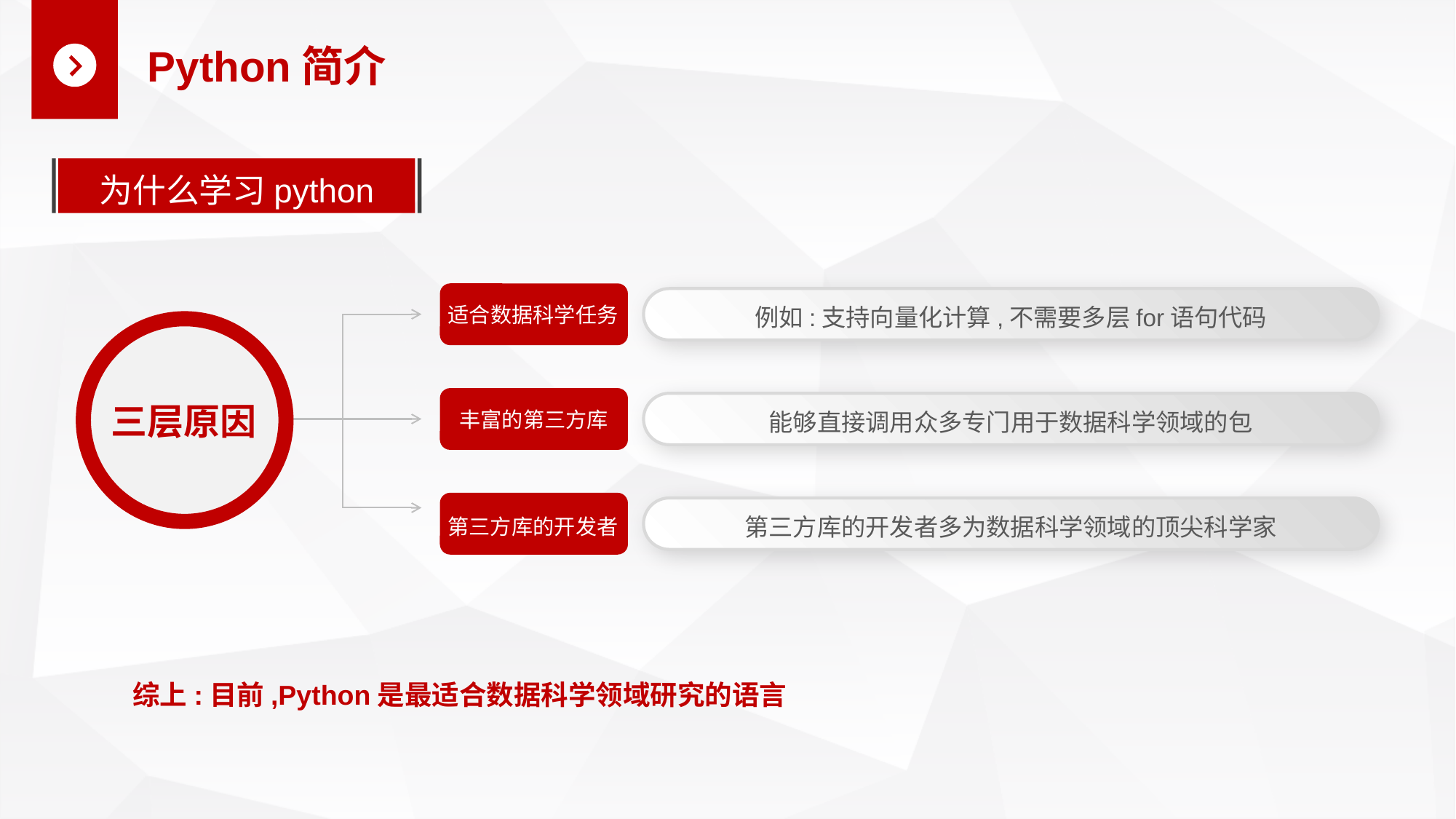

Python简介
为什么学习python

适合数据科学任务
例如:支持向量化计算,不需要多层for语句代码

三层原因
丰富的第三方库

能够直接调用众多专门用于数据科学领域的包

第三方库的开发者
第三方库的开发者多为数据科学领域的顶尖科学家

综上:目前,Python是最适合数据科学领域研究的语言